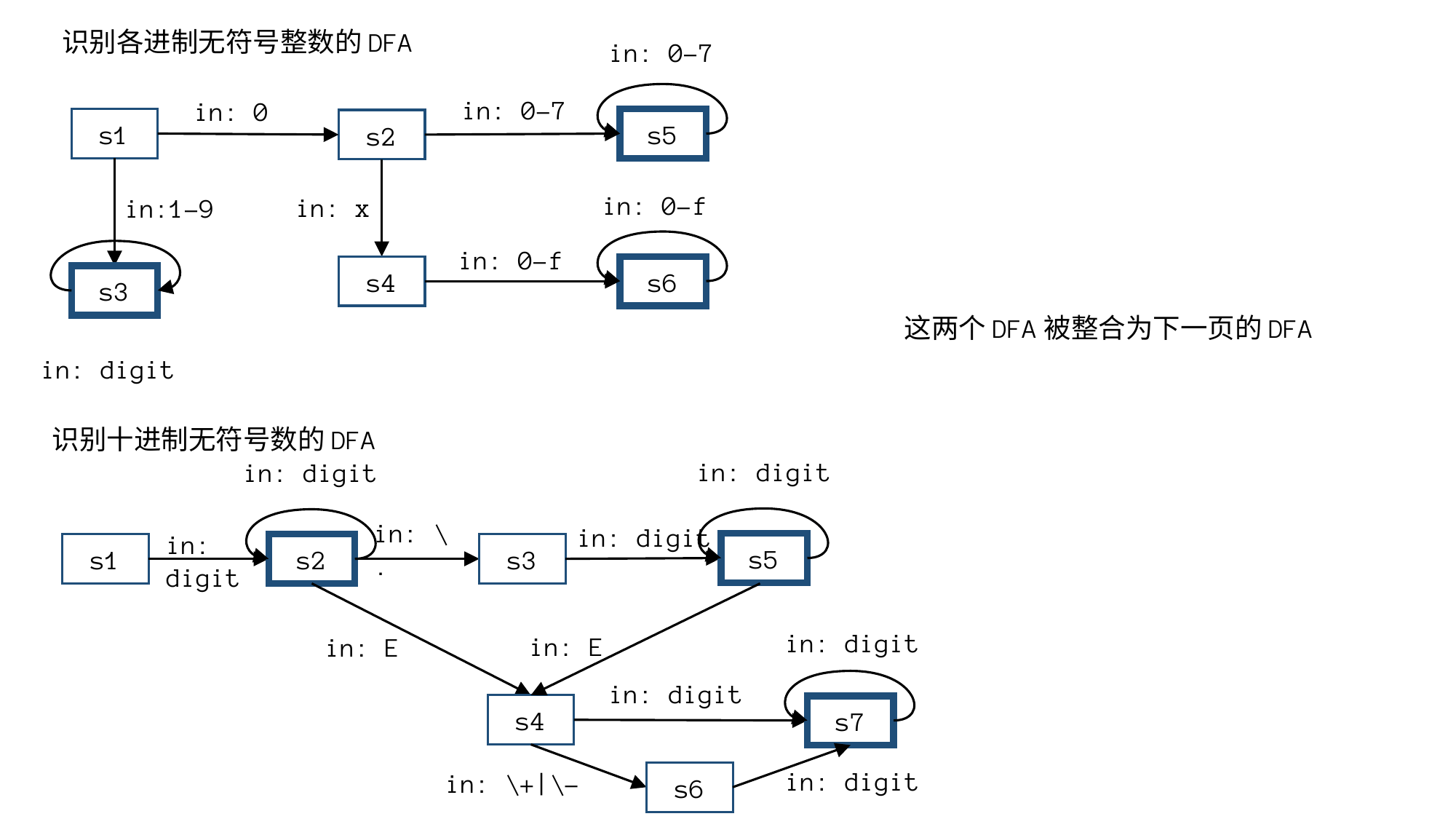

识别各进制无符号整数的DFA
in: 0-7
in: 0-7
in: 0
s1
s5
s2
in: 0-f
in: x
in:1-9
in: 0-f
s4
s6
s3
这两个DFA被整合为下一页的DFA
in: digit
识别十进制无符号数的DFA
in: digit
in: digit
in: \.
in: digit
in: digit
s5
s1
s2
s3
in: digit
in: E
in: E
in: digit
s4
s7
in: digit
in: \+|\-
s6